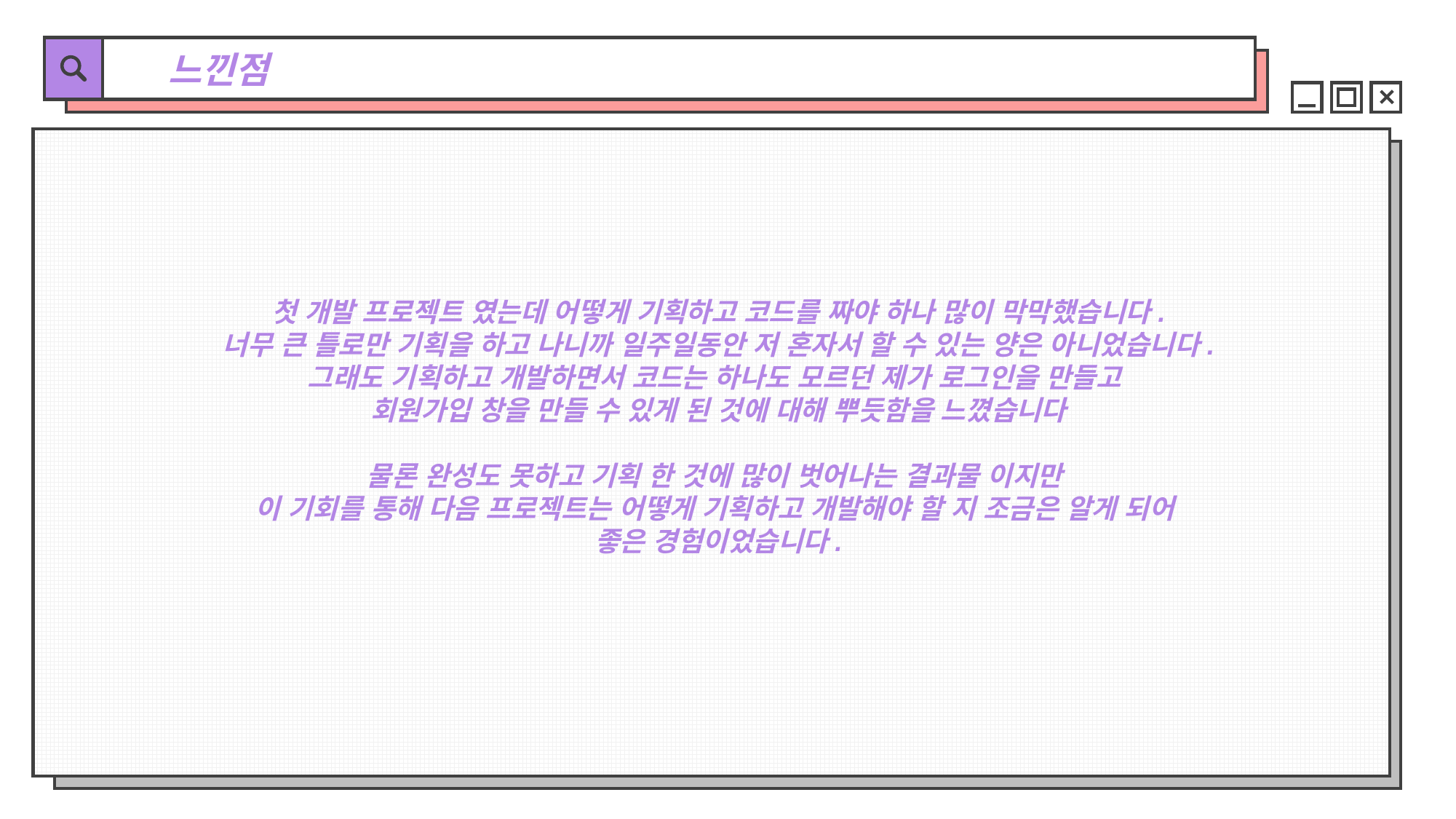

느낀점

첫 개발 프로젝트 였는데 어떻게 기획하고 코드를 짜야 하나 많이 막막했습니다.
너무 큰 틀로만 기획을 하고 나니까 일주일동안 저 혼자서 할 수 있는 양은 아니었습니다.
그래도 기획하고 개발하면서 코드는 하나도 모르던 제가 로그인을 만들고
회원가입 창을 만들 수 있게 된 것에 대해 뿌듯함을 느꼈습니다

물론 완성도 못하고 기획 한 것에 많이 벗어나는 결과물 이지만
이 기회를 통해 다음 프로젝트는 어떻게 기획하고 개발해야 할 지 조금은 알게 되어
좋은 경험이었습니다.